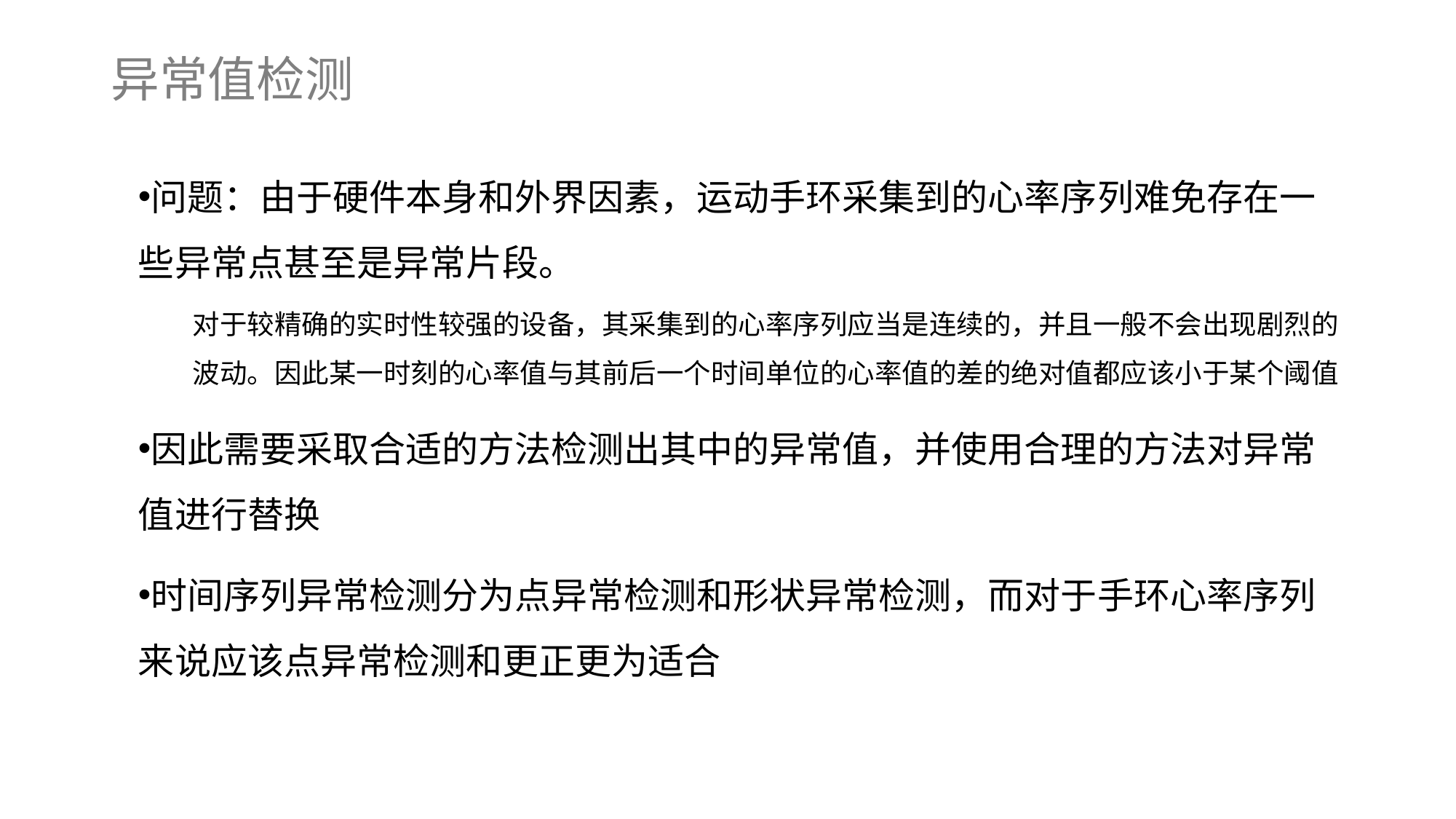

# 异常值检测
问题：由于硬件本身和外界因素，运动手环采集到的心率序列难免存在一些异常点甚至是异常片段。
对于较精确的实时性较强的设备，其采集到的心率序列应当是连续的，并且一般不会出现剧烈的波动。因此某一时刻的心率值与其前后一个时间单位的心率值的差的绝对值都应该小于某个阈值
因此需要采取合适的方法检测出其中的异常值，并使用合理的方法对异常值进行替换
时间序列异常检测分为点异常检测和形状异常检测，而对于手环心率序列来说应该点异常检测和更正更为适合